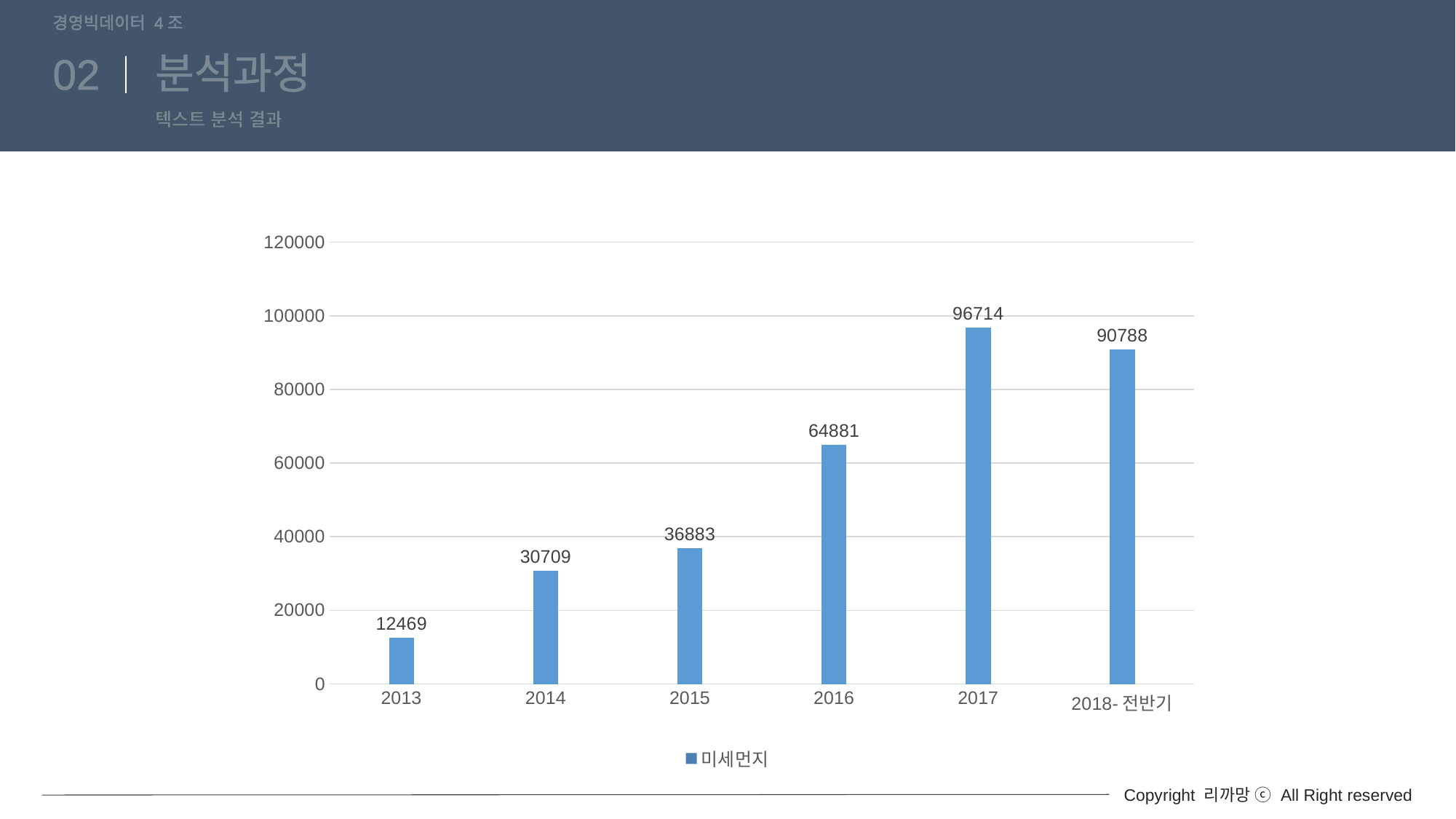

경영빅데이터 4조
# 분석과정
02
텍스트 분석 결과

### Chart

| Category | 미세먼지 | 미세먼지2 | 열2 |
|---|---|---|---|
| 2013 | None | 12469.0 | None |
| 2014 | None | 30709.0 | None |
| 2015 | None | 36883.0 | None |
| 2016 | None | 64881.0 | None |
| 2017 | None | 96714.0 | None |
| 2018-전반기 | None | 90788.0 | None |